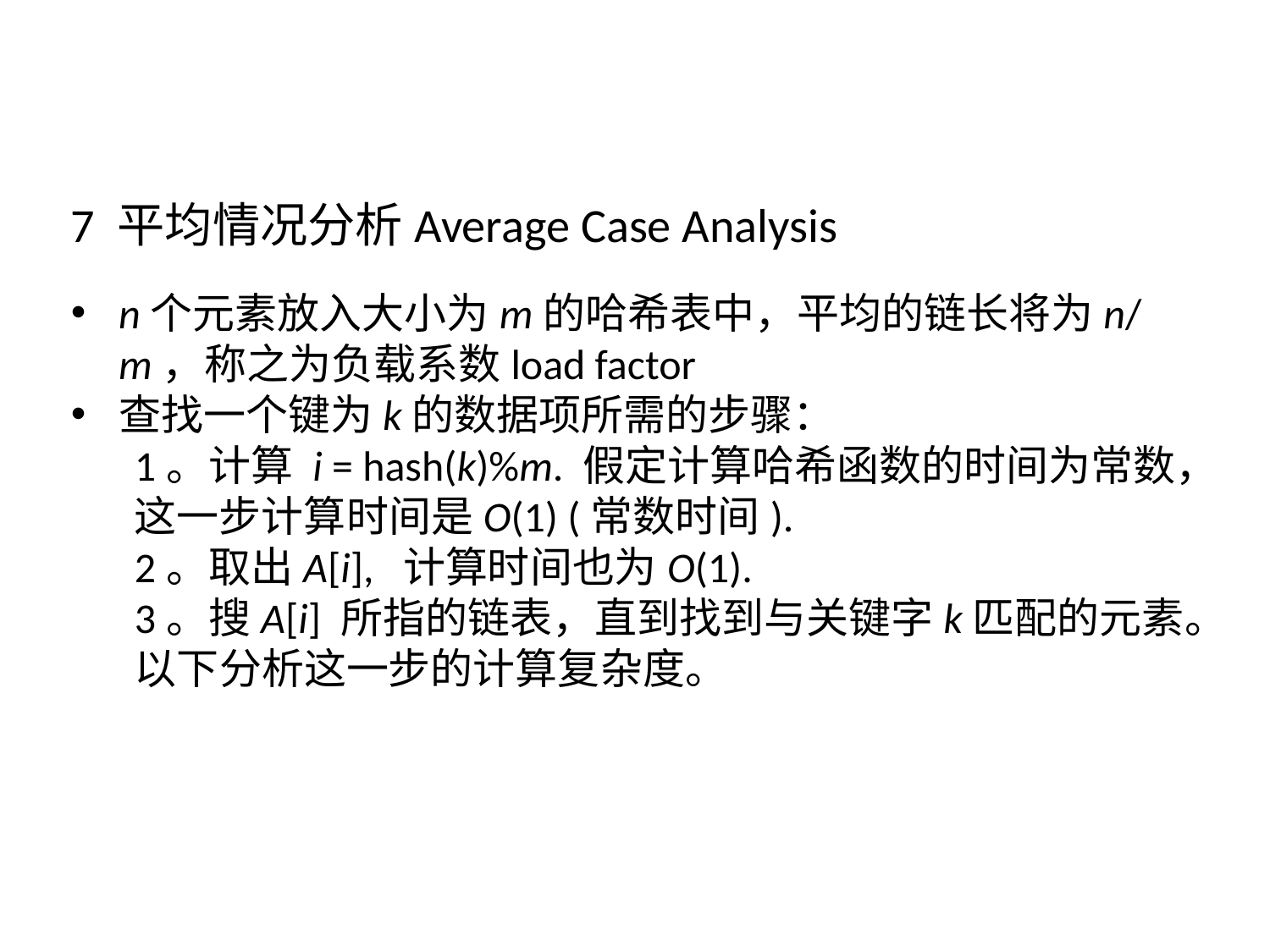

7 平均情况分析Average Case Analysis
n个元素放入大小为m的哈希表中，平均的链长将为n/m，称之为负载系数load factor
查找一个键为k的数据项所需的步骤：
1。计算 i = hash(k)%m. 假定计算哈希函数的时间为常数，这一步计算时间是O(1) (常数时间).
2。取出A[i],  计算时间也为O(1).
3。搜A[i] 所指的链表，直到找到与关键字k匹配的元素。以下分析这一步的计算复杂度。